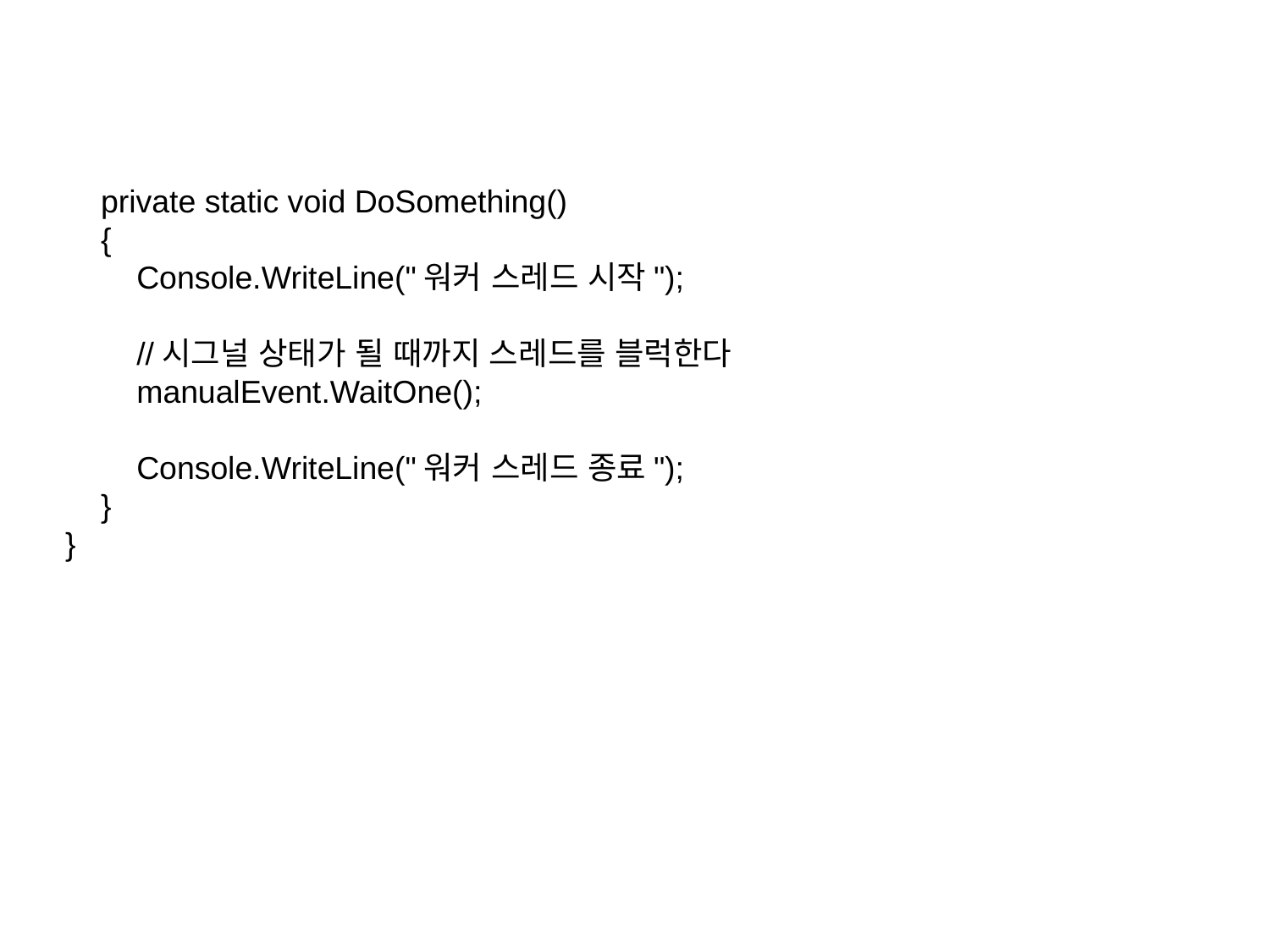

private static void DoSomething()
    {
        Console.WriteLine("워커 스레드 시작");

        //시그널 상태가 될 때까지 스레드를 블럭한다
        manualEvent.WaitOne();

        Console.WriteLine("워커 스레드 종료");
    }
}